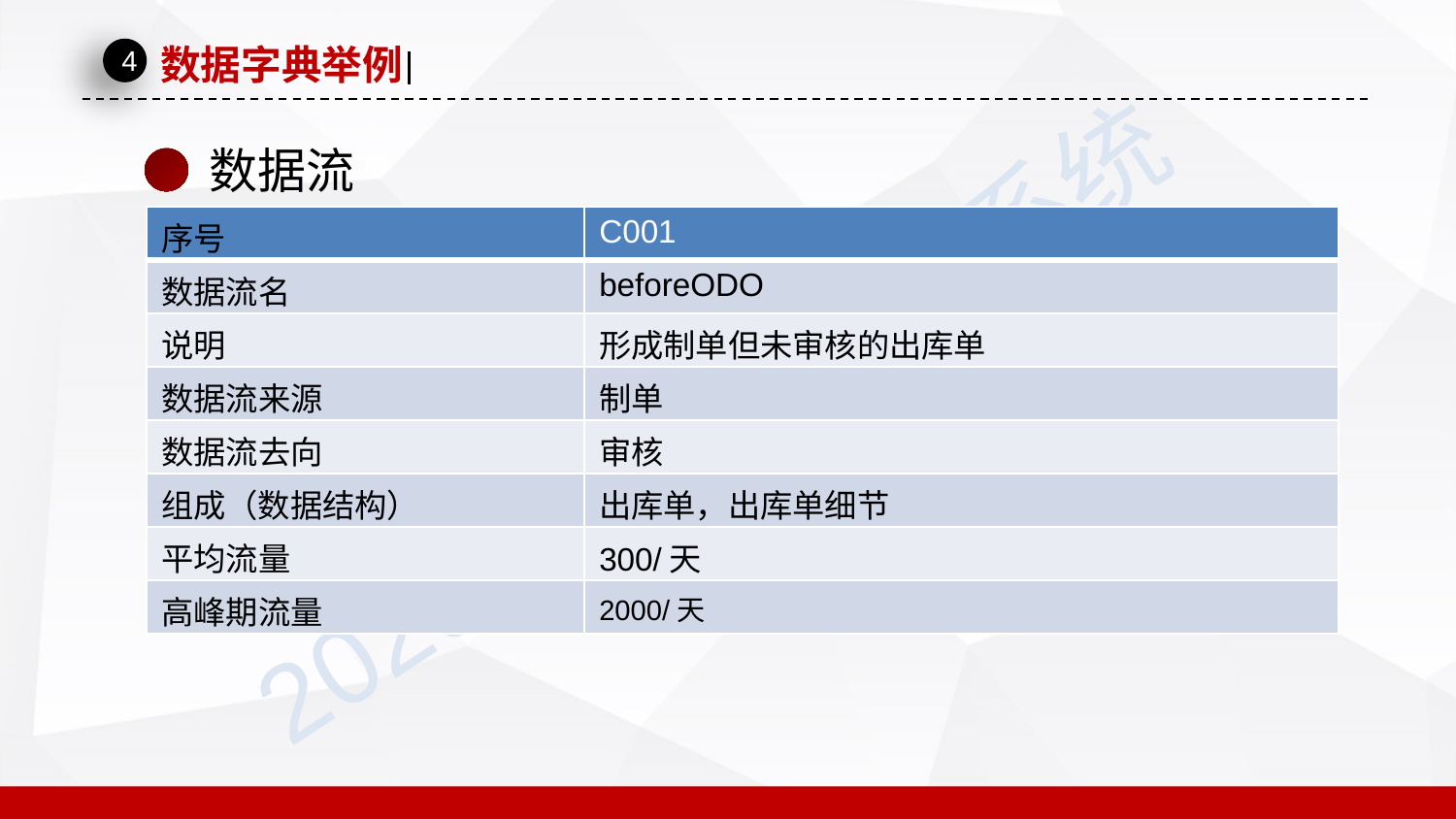

数据字典举例
4

数据流

| 序号 | C001 |
| --- | --- |
| 数据流名 | beforeODO |
| 说明 | 形成制单但未审核的出库单 |
| 数据流来源 | 制单 |
| 数据流去向 | 审核 |
| 组成（数据结构） | 出库单，出库单细节 |
| 平均流量 | 300/天 |
| 高峰期流量 | 2000/天 |